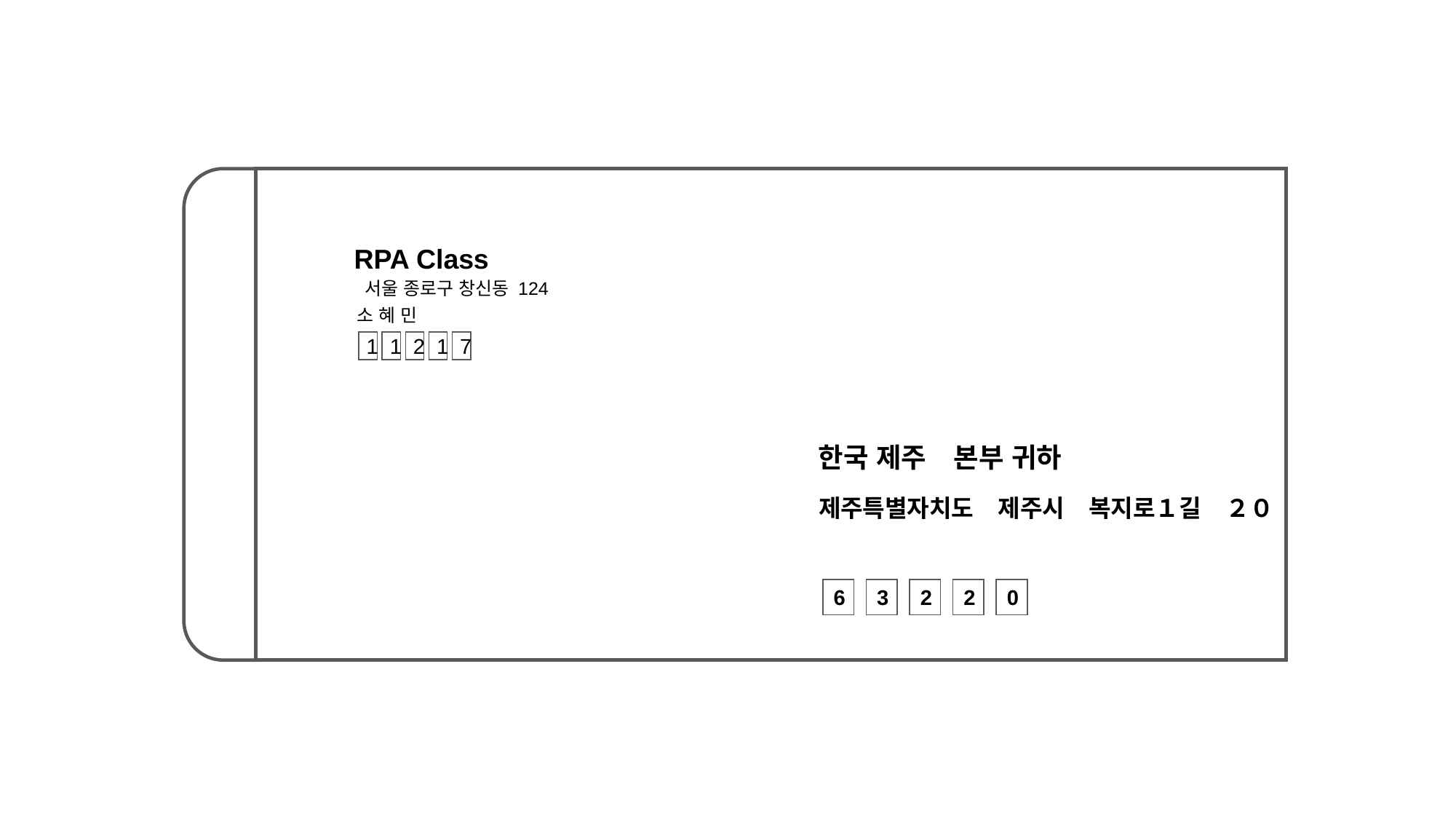

RPA Class
서울 종로구 창신동 124
소 혜 민
1
1
2
1
7
한국 제주　본부 귀하
제주특별자치도　제주시　복지로１길　２０
6
3
2
2
0